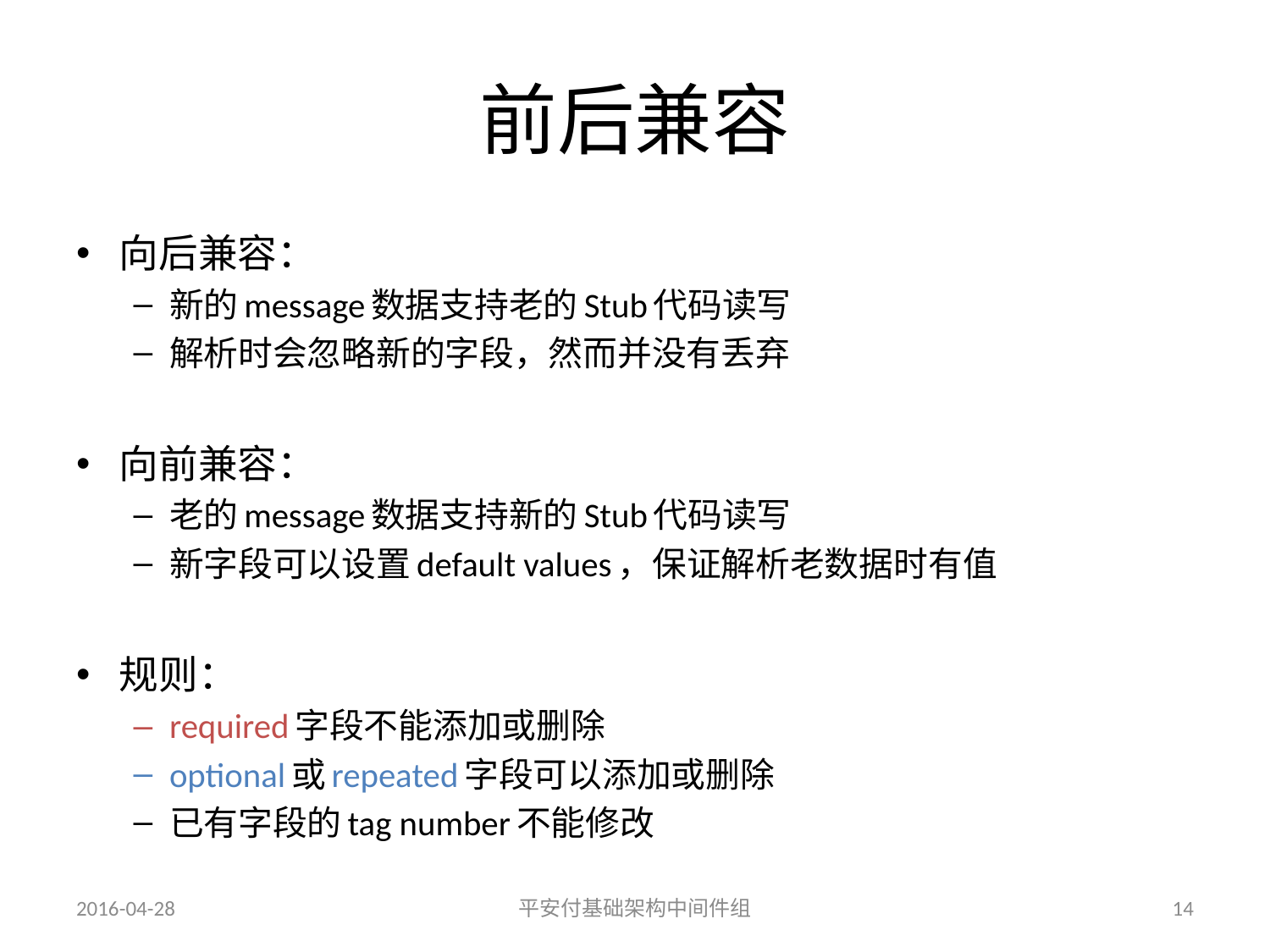

# 前后兼容
向后兼容：
新的message数据支持老的Stub代码读写
解析时会忽略新的字段，然而并没有丢弃

向前兼容：
老的message数据支持新的Stub代码读写
新字段可以设置default values，保证解析老数据时有值

规则：
required字段不能添加或删除
optional或repeated字段可以添加或删除
已有字段的tag number不能修改
2016-04-28
平安付基础架构中间件组
14